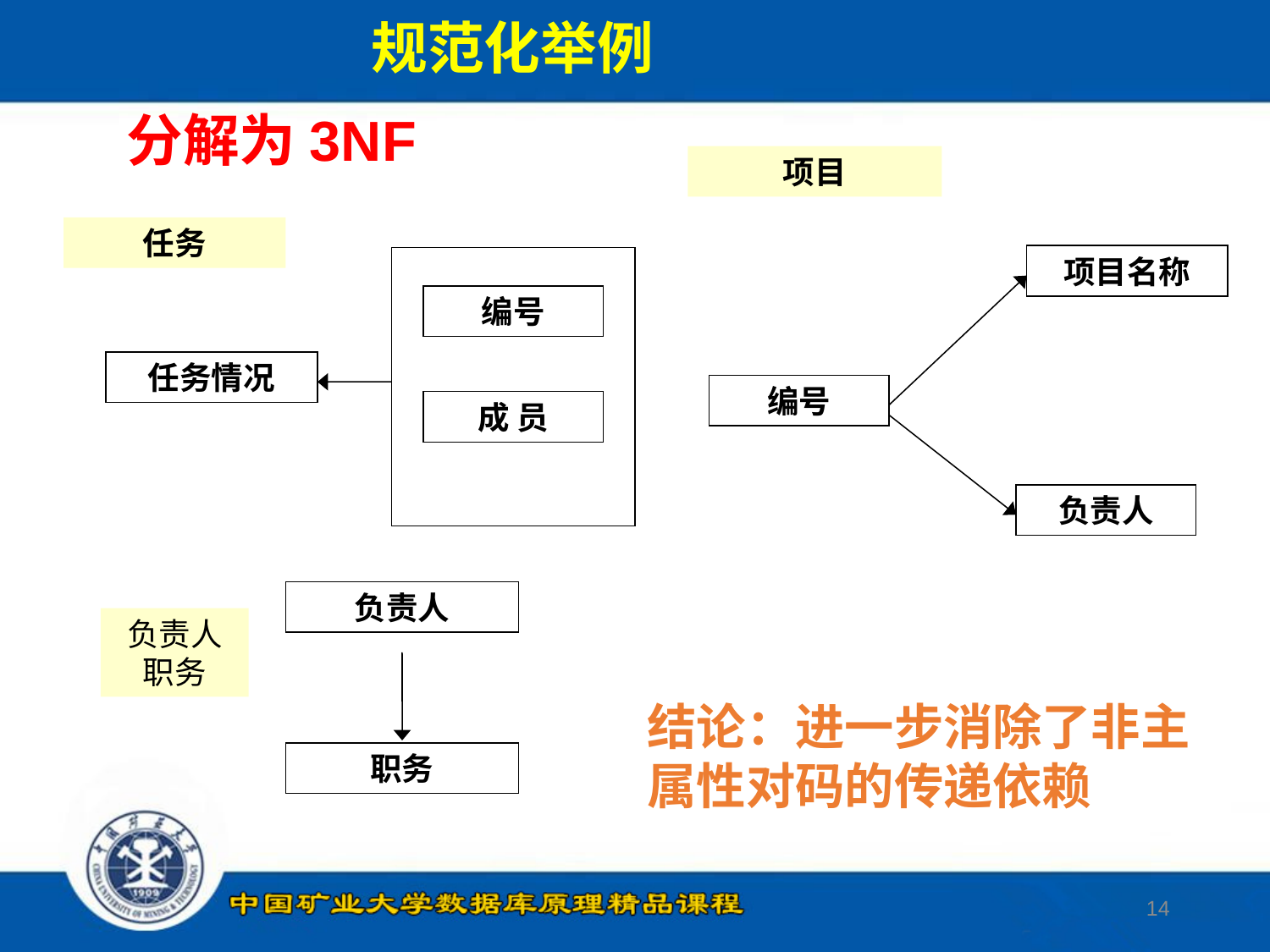

规范化举例
分解为3NF
项目
项目名称

编号

负责人
任务

编号
任务情况

成 员
负责人
负责人职务

职务
结论：进一步消除了非主属性对码的传递依赖
14